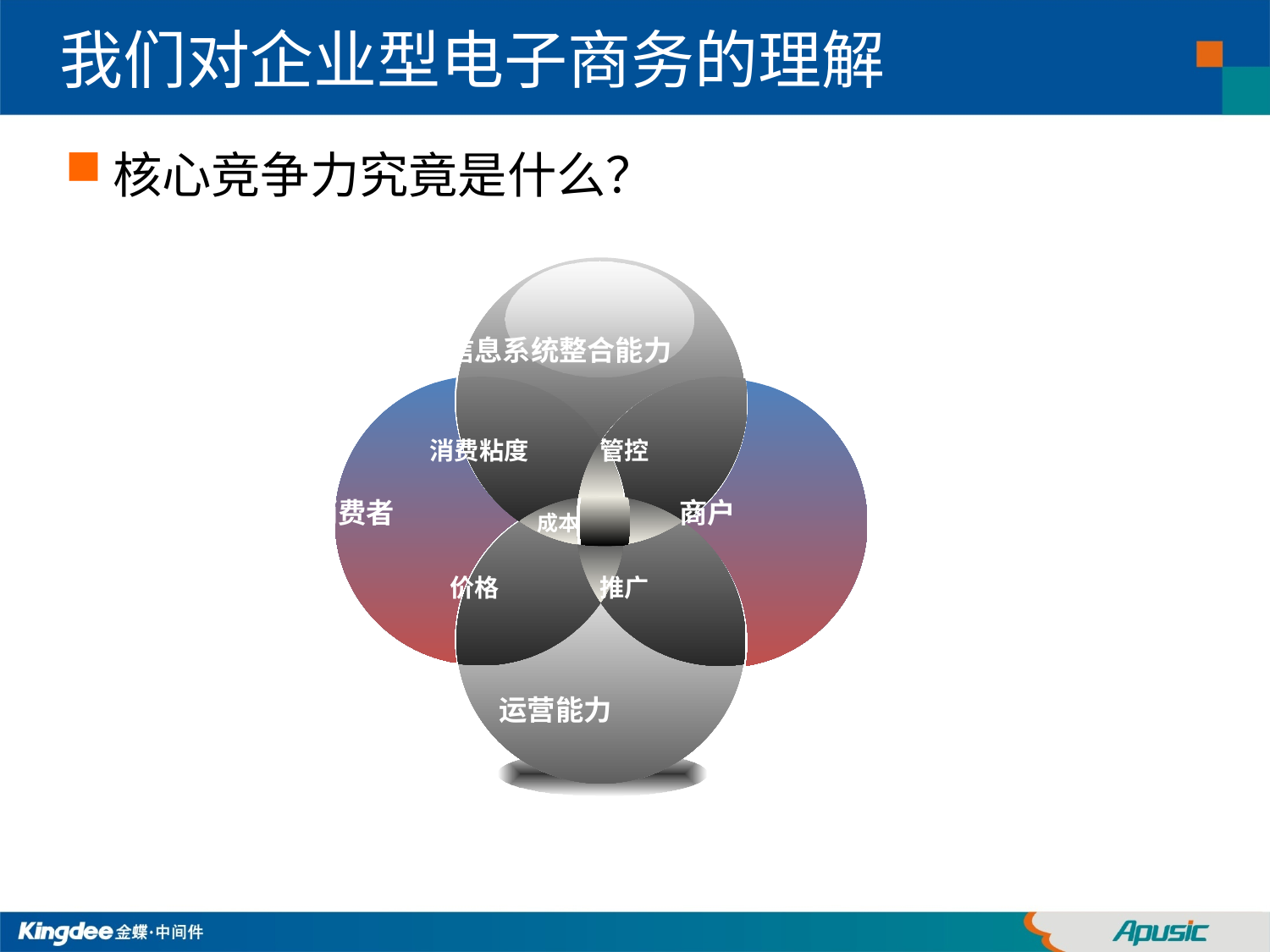

# 我们对企业型电子商务的理解
核心竞争力究竟是什么？

信息系统整合能力

消费粘度
管控

消费者
商户

成本

价格
推广

运营能力